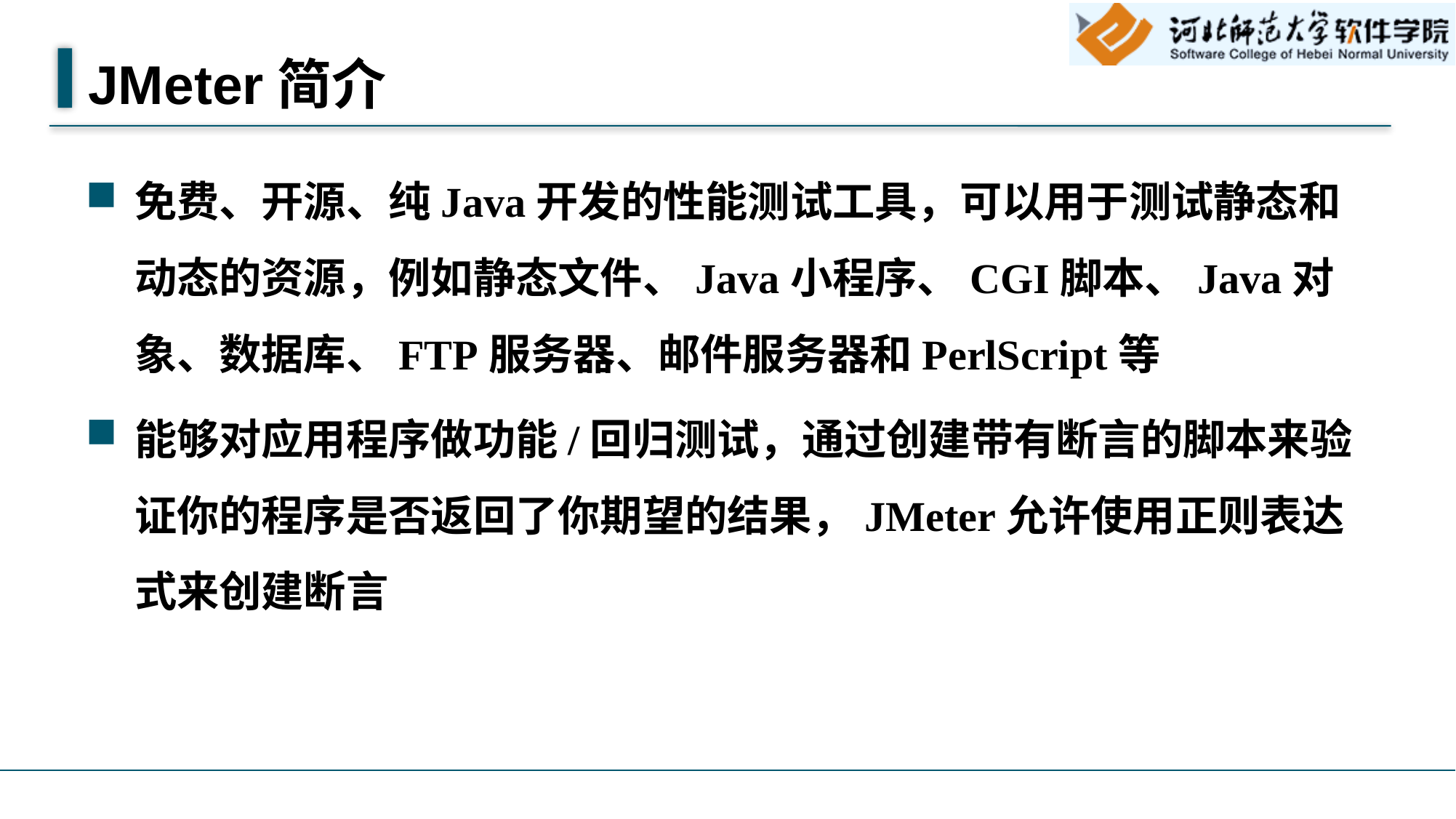

# JMeter简介
免费、开源、纯Java开发的性能测试工具，可以用于测试静态和动态的资源，例如静态文件、Java小程序、CGI脚本、Java对象、数据库、FTP服务器、邮件服务器和PerlScript等
能够对应用程序做功能/回归测试，通过创建带有断言的脚本来验证你的程序是否返回了你期望的结果，JMeter允许使用正则表达式来创建断言